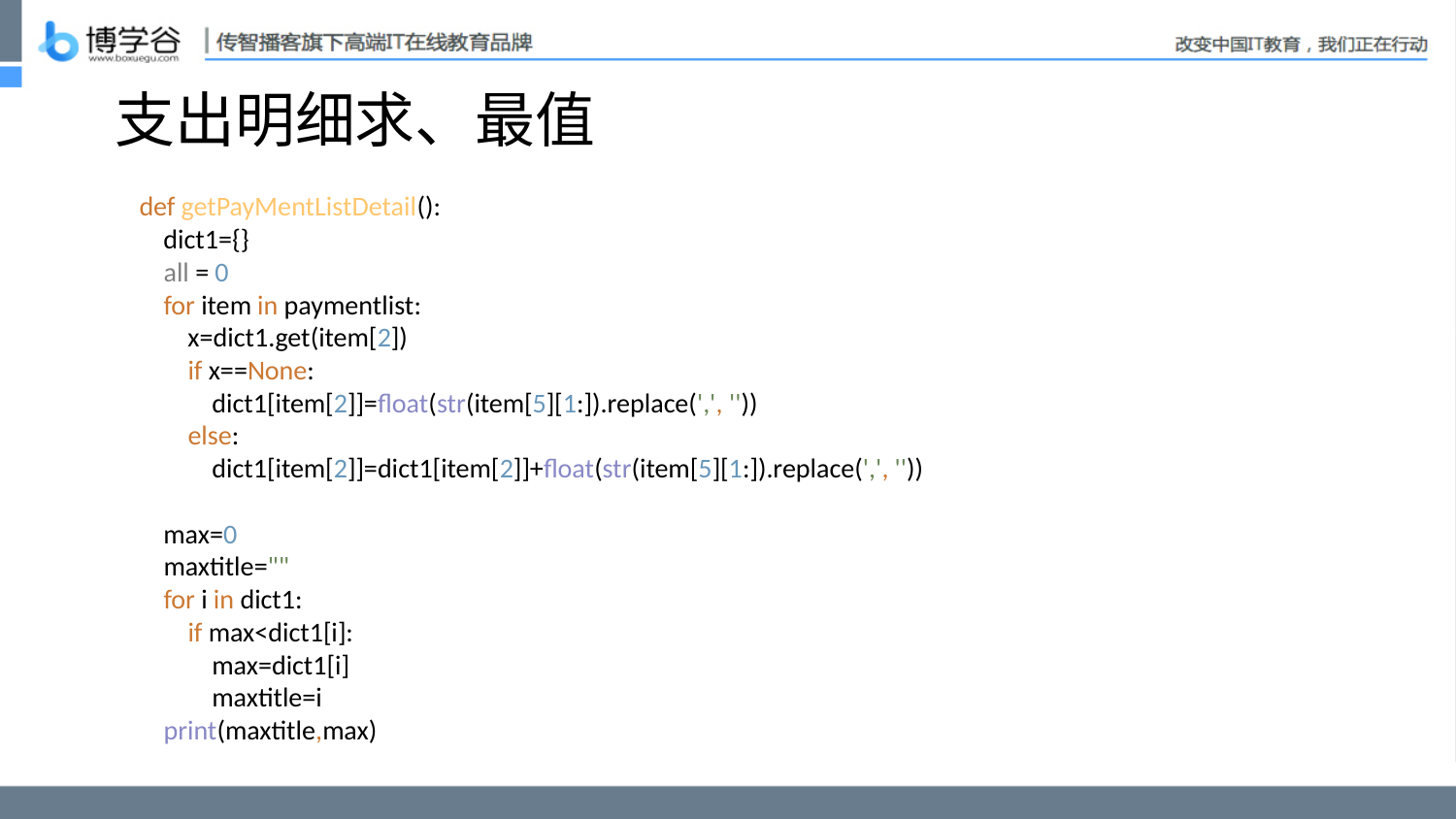

# 支出明细求、最值
def getPayMentListDetail():
    dict1={}
    all = 0
    for item in paymentlist:
        x=dict1.get(item[2])
        if x==None:
            dict1[item[2]]=float(str(item[5][1:]).replace(',', ''))
        else:
            dict1[item[2]]=dict1[item[2]]+float(str(item[5][1:]).replace(',', ''))
    max=0
    maxtitle=""
    for i in dict1:
        if max<dict1[i]:
            max=dict1[i]
            maxtitle=i
    print(maxtitle,max)